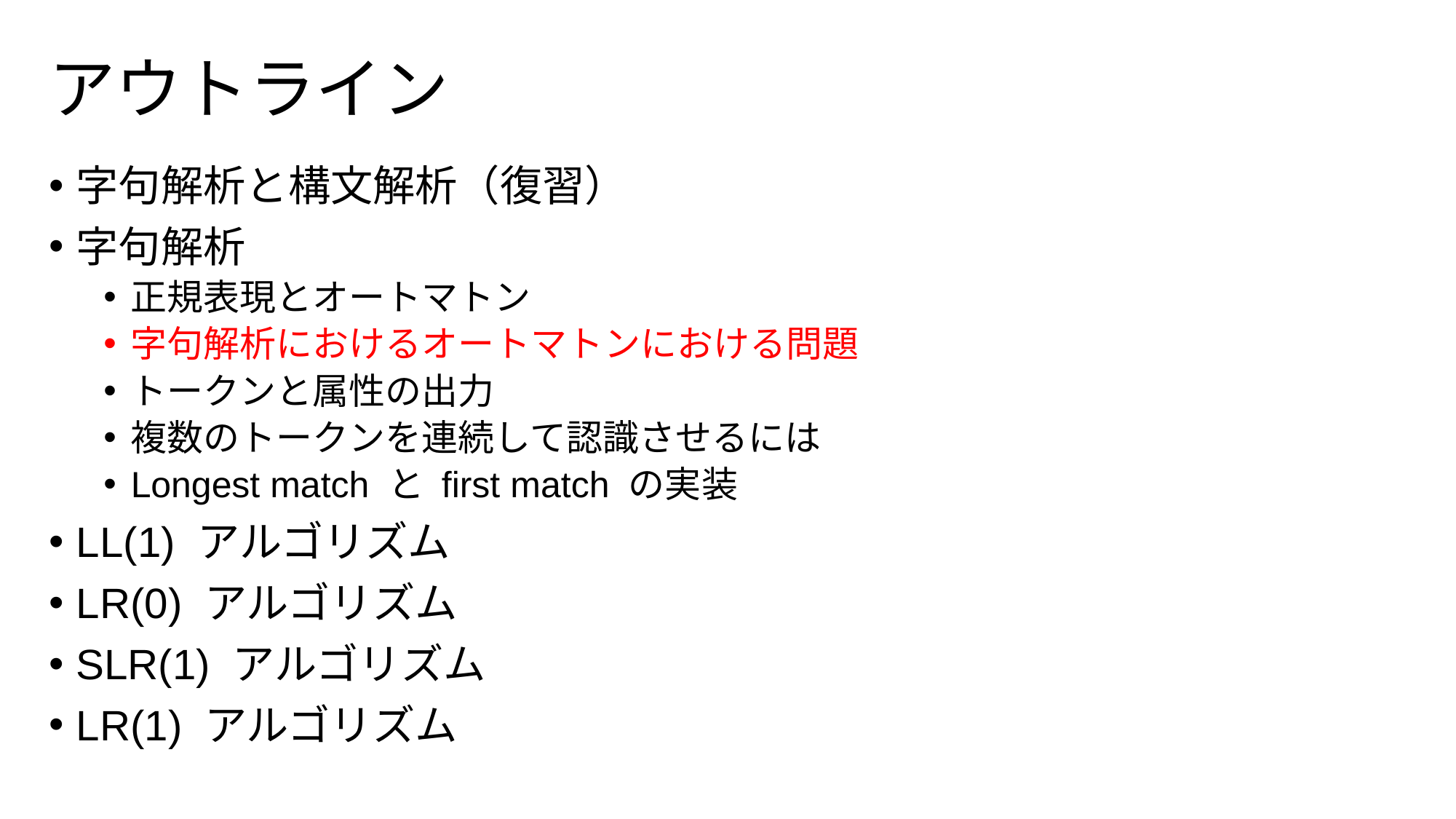

# アウトライン
字句解析と構文解析（復習）
字句解析
正規表現とオートマトン
字句解析におけるオートマトンにおける問題
トークンと属性の出力
複数のトークンを連続して認識させるには
Longest match と first match の実装
LL(1) アルゴリズム
LR(0) アルゴリズム
SLR(1) アルゴリズム
LR(1) アルゴリズム